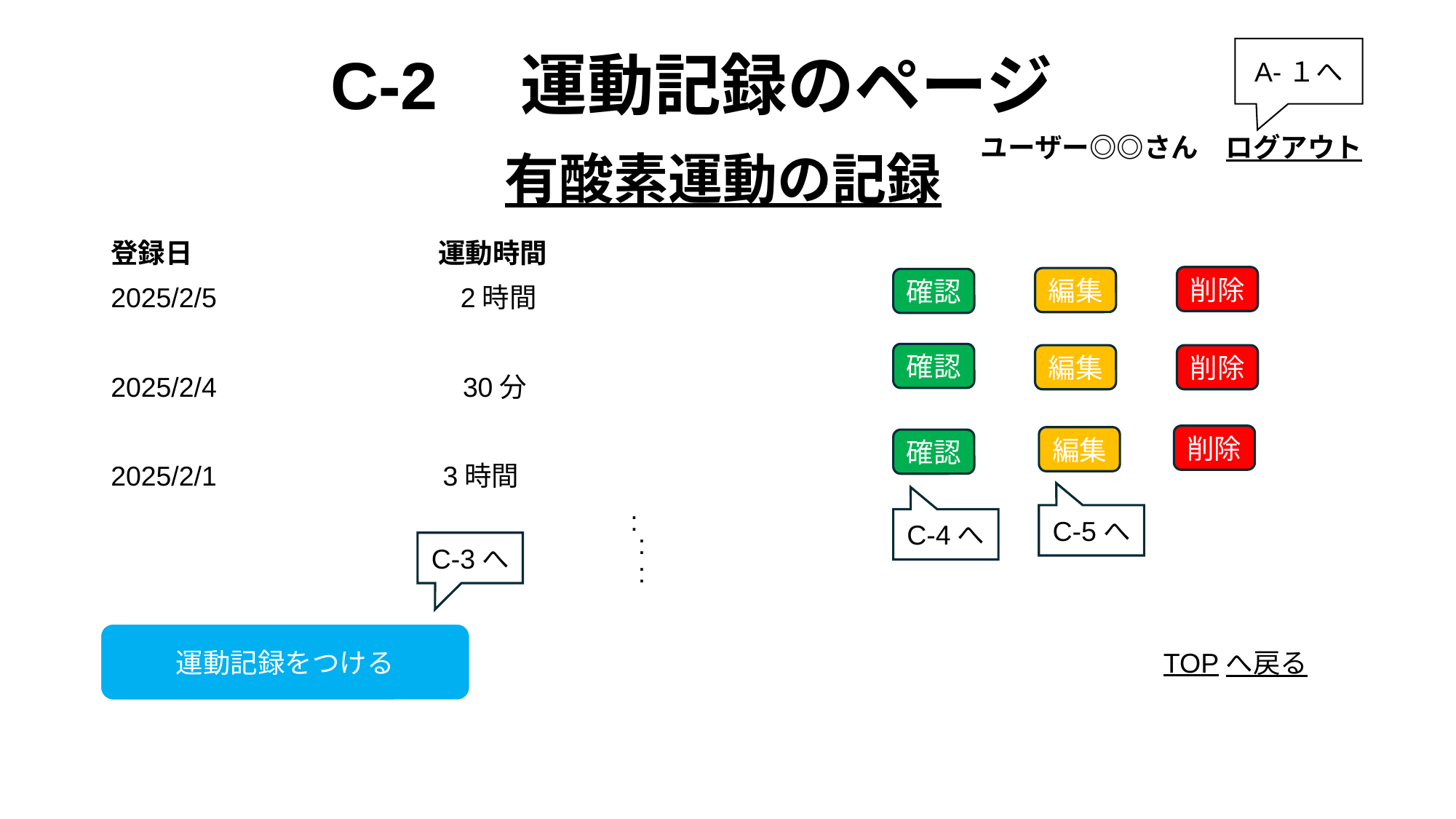

# C-2　運動記録のページ
A-１へ
ユーザー◎◎さん　ログアウト
有酸素運動の記録

登録日　　　　　　　　　運動時間
2025/2/5　　　　　 　　　 2時間

2025/2/4           　 　 　　　30分

2025/2/1           　　            3時間
                                                                    :

削除
編集
確認
確認
編集
削除
削除
編集
確認
C-5へ
C-4へ
:
C-3へ
:
運動記録をつける
TOPへ戻る